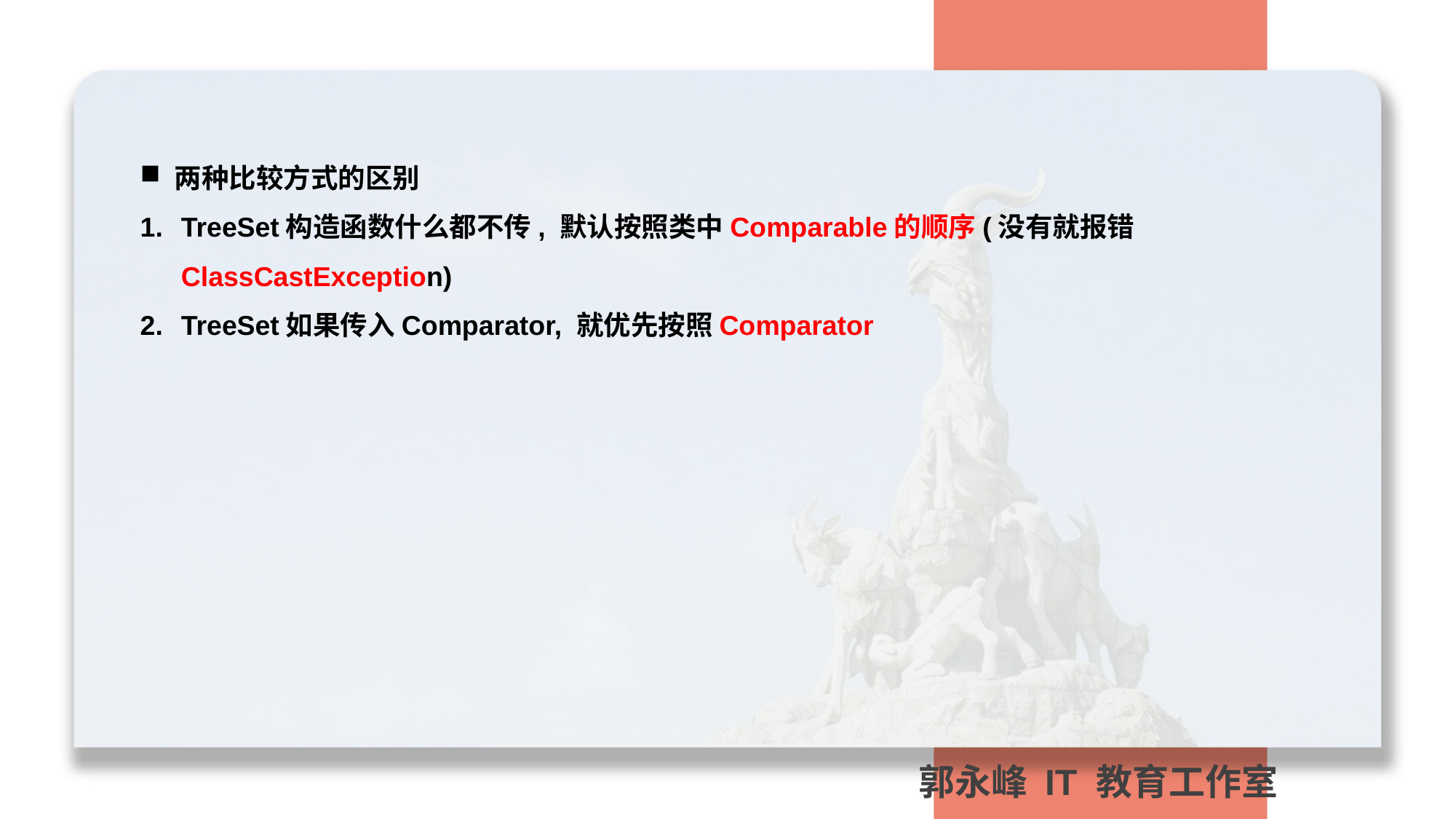

两种比较方式的区别
TreeSet构造函数什么都不传, 默认按照类中Comparable的顺序(没有就报错ClassCastException)
TreeSet如果传入Comparator, 就优先按照Comparator